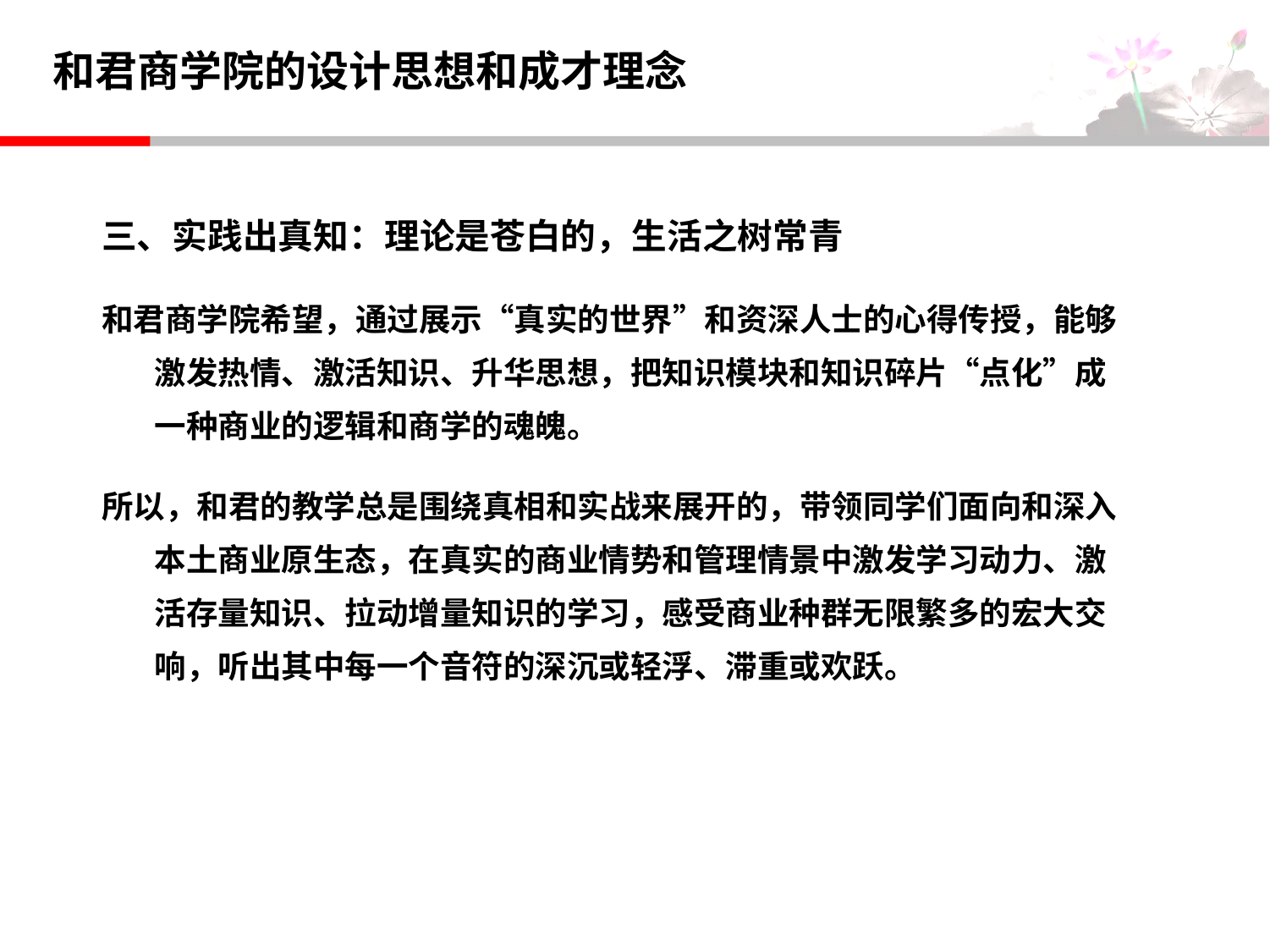

和君商学院的设计思想和成才理念
三、实践出真知：理论是苍白的，生活之树常青
和君商学院希望，通过展示“真实的世界”和资深人士的心得传授，能够激发热情、激活知识、升华思想，把知识模块和知识碎片“点化”成一种商业的逻辑和商学的魂魄。
所以，和君的教学总是围绕真相和实战来展开的，带领同学们面向和深入本土商业原生态，在真实的商业情势和管理情景中激发学习动力、激活存量知识、拉动增量知识的学习，感受商业种群无限繁多的宏大交响，听出其中每一个音符的深沉或轻浮、滞重或欢跃。